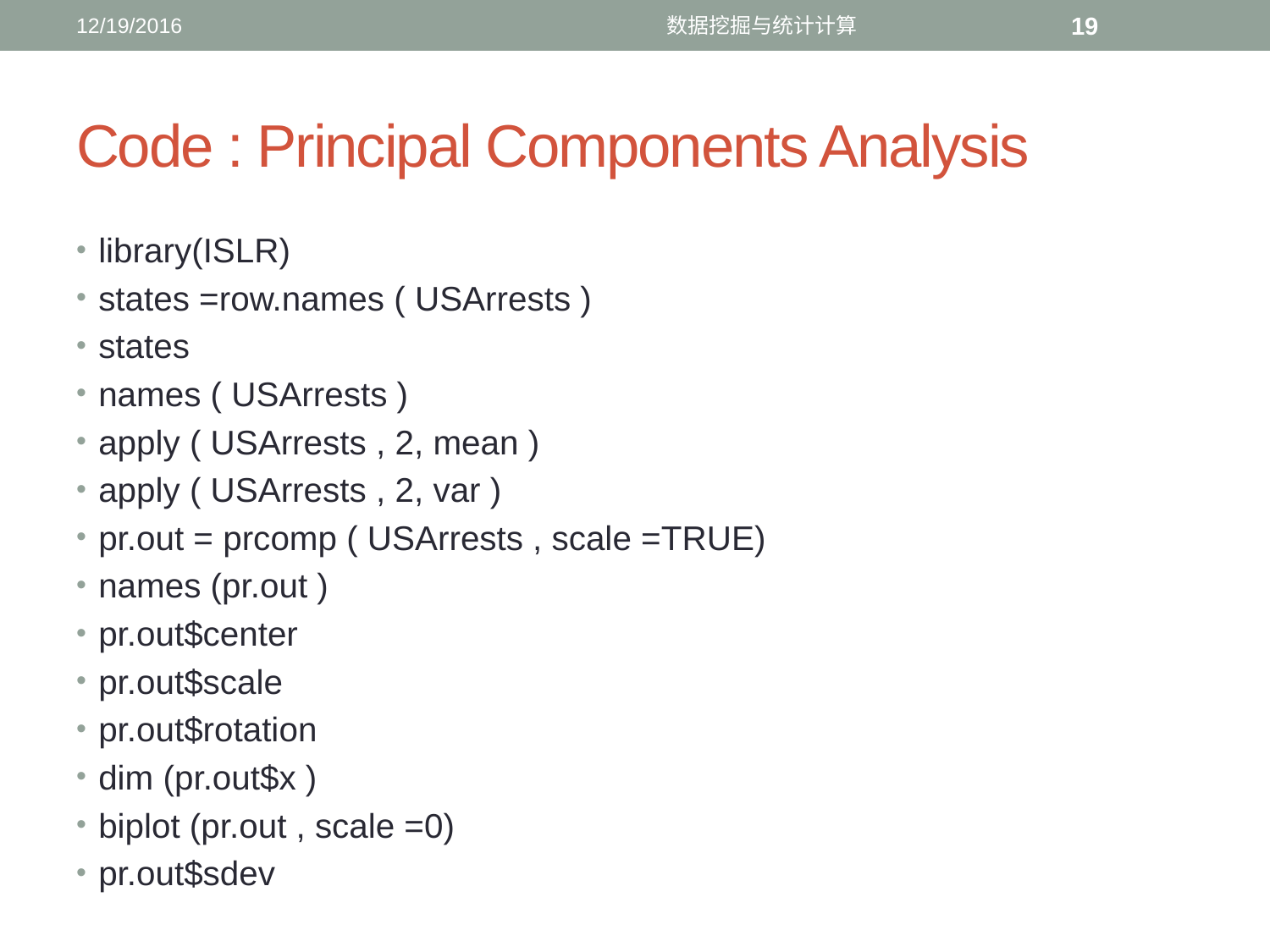

12/19/2016
数据挖掘与统计计算
19
# Code : Principal Components Analysis
library(ISLR)
states =row.names ( USArrests )
states
names ( USArrests )
apply ( USArrests , 2, mean )
apply ( USArrests , 2, var )
pr.out = prcomp ( USArrests , scale =TRUE)
names (pr.out )
pr.out$center
pr.out$scale
pr.out$rotation
dim (pr.out$x )
biplot (pr.out , scale =0)
pr.out$sdev